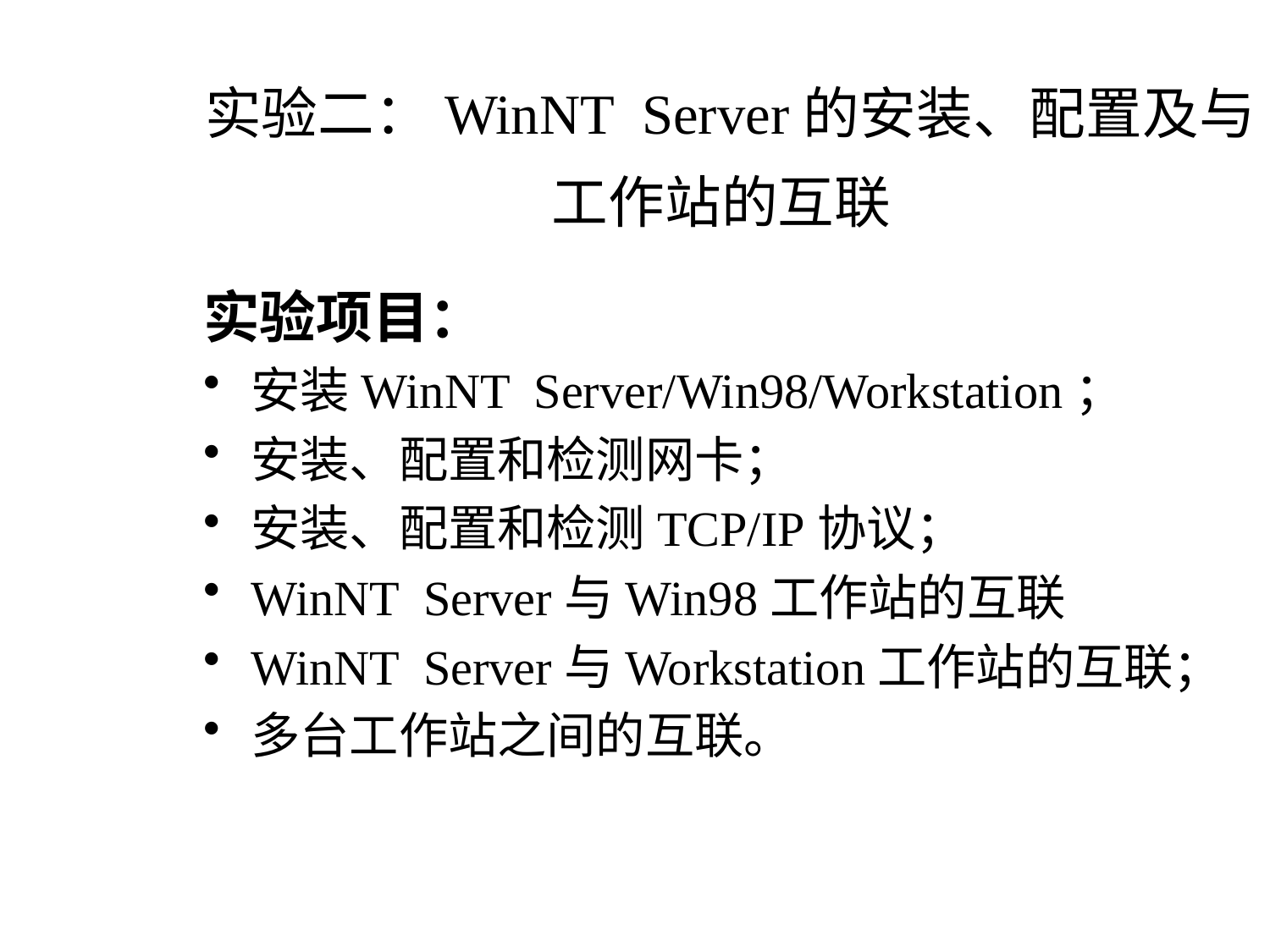

# 实验二：WinNT  Server的安装、配置及与工作站的互联
实验项目：
安装WinNT  Server/Win98/Workstation；
安装、配置和检测网卡；
安装、配置和检测TCP/IP协议；
WinNT  Server与Win98工作站的互联
WinNT  Server与Workstation工作站的互联；
多台工作站之间的互联。